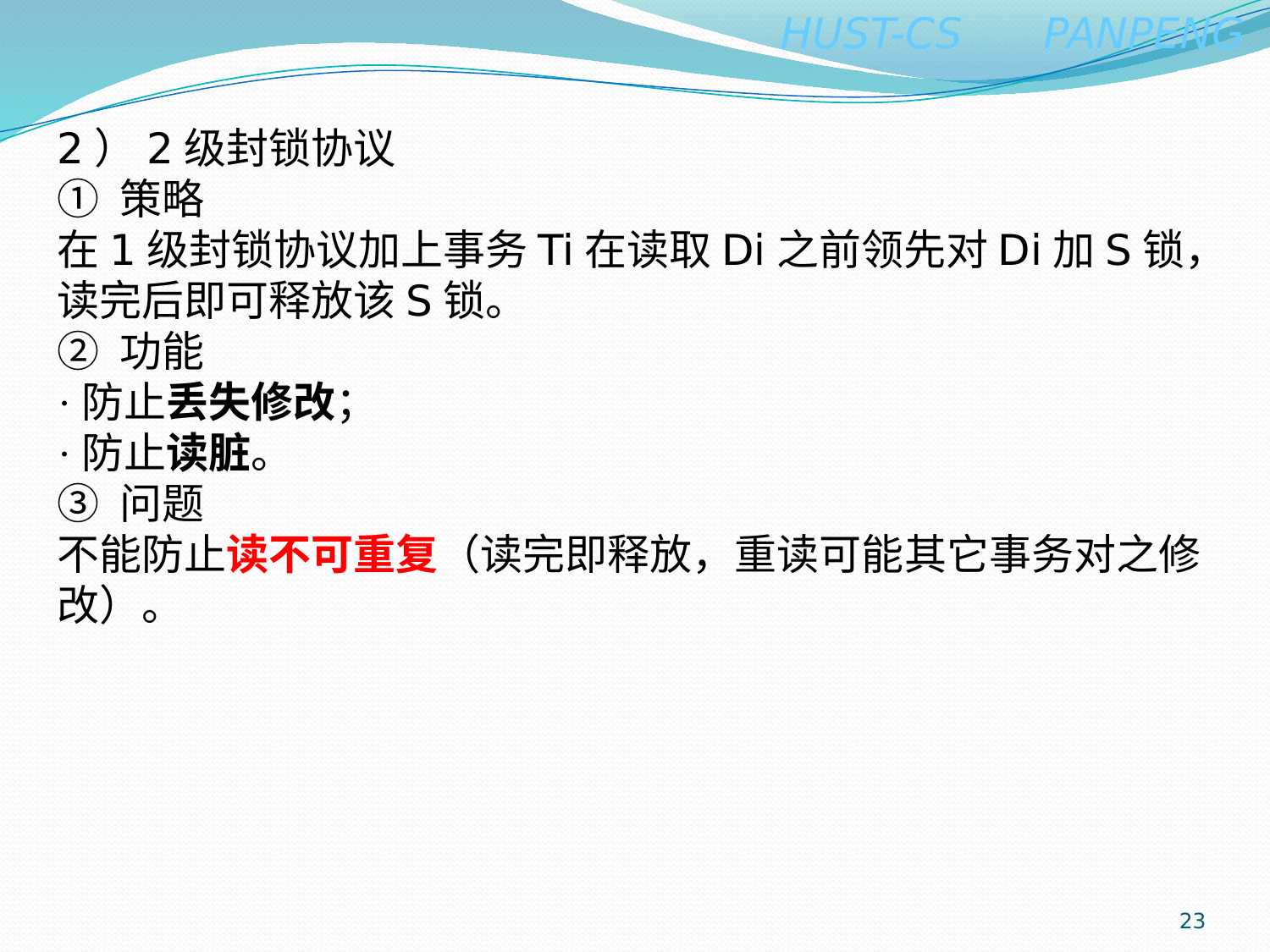

2）2级封锁协议
① 策略
在1级封锁协议加上事务Ti在读取Di之前领先对Di加S锁，读完后即可释放该S锁。
② 功能
·防止丢失修改；
·防止读脏。
③ 问题
不能防止读不可重复（读完即释放，重读可能其它事务对之修改）。
23